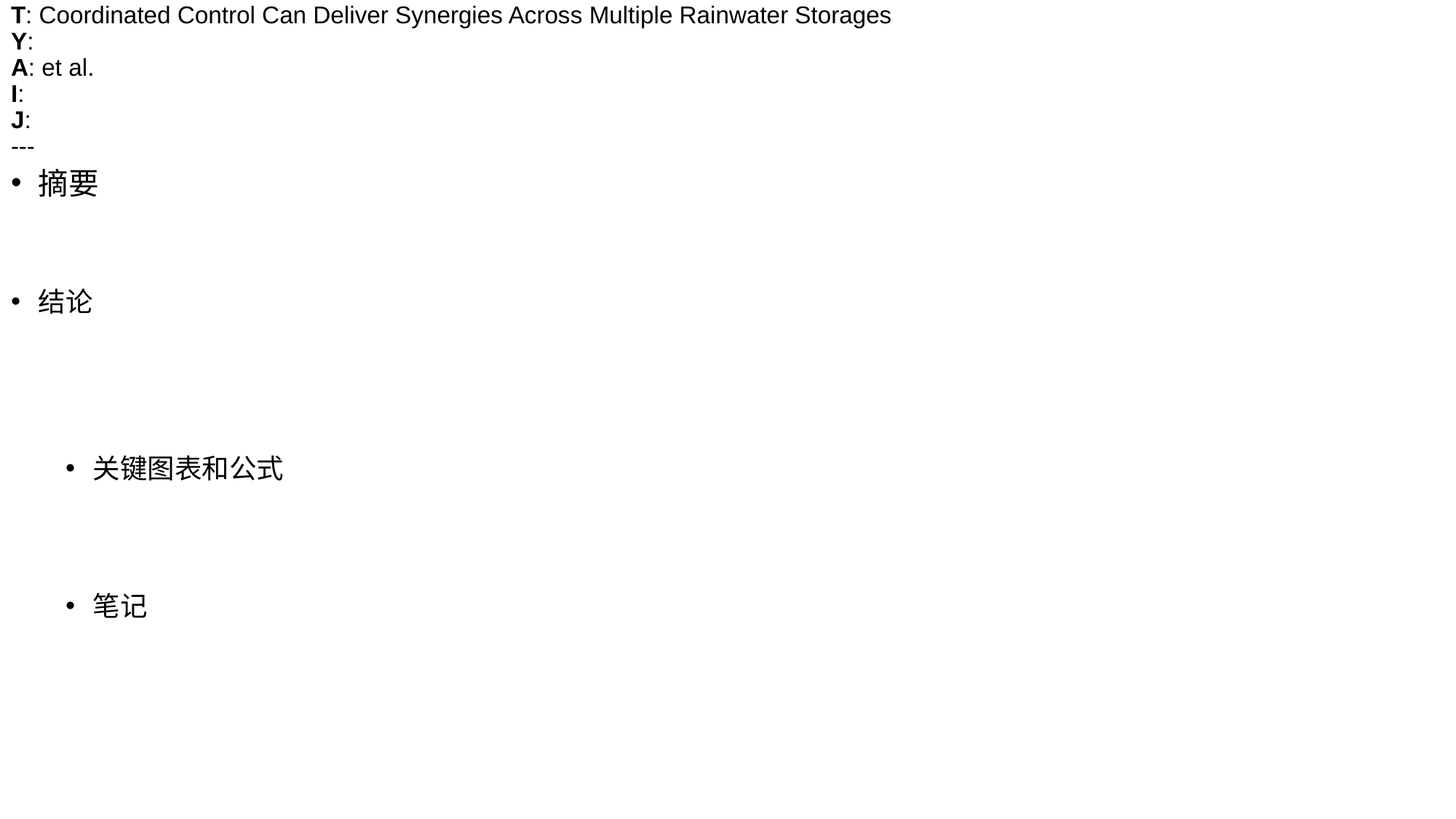

# T: Coordinated Control Can Deliver Synergies Across Multiple Rainwater Storages Y: A: et al. I: J: ---
摘要

结论

关键图表和公式

笔记